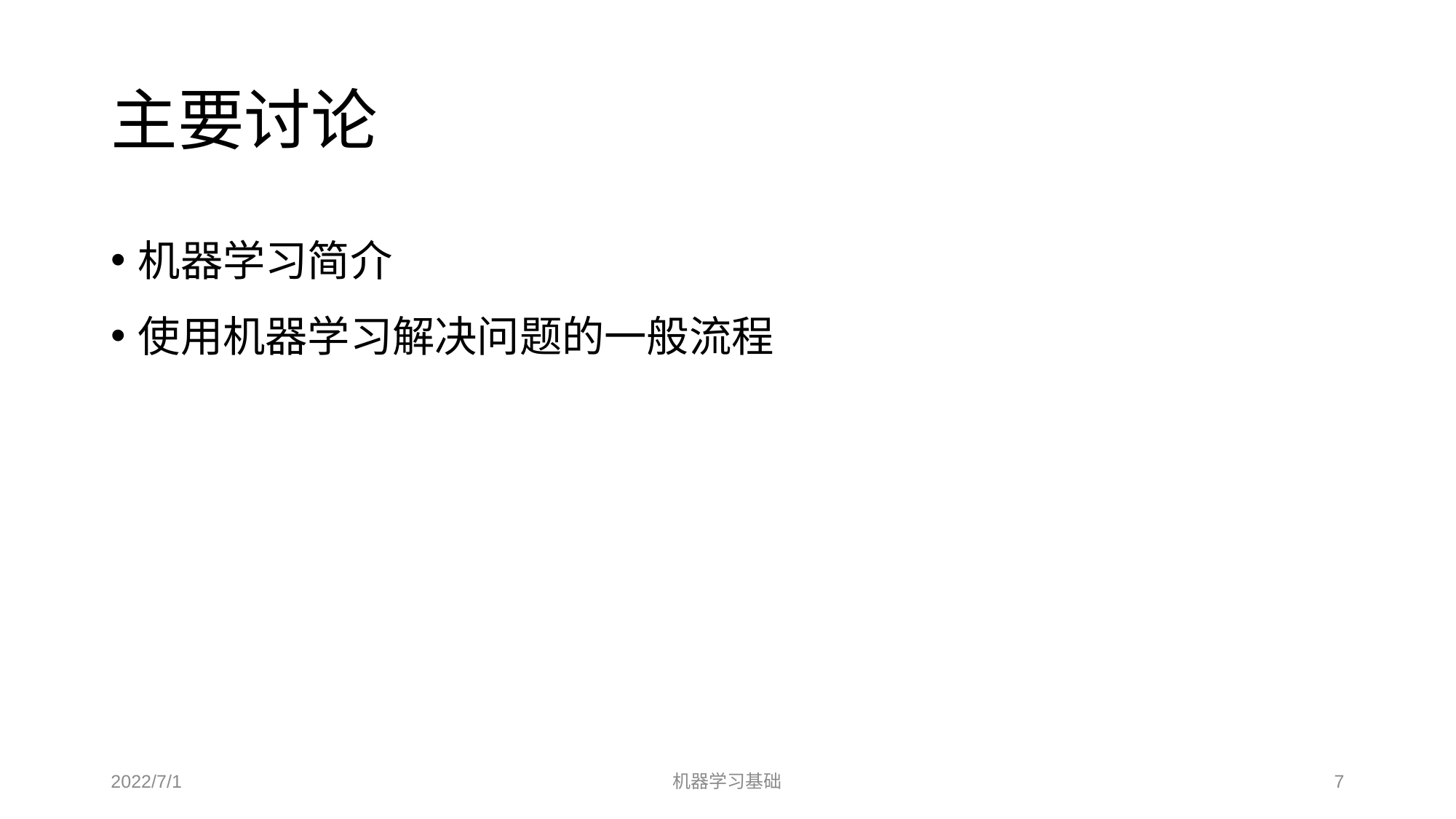

# 主要讨论
机器学习简介
使用机器学习解决问题的一般流程

2022/7/1
机器学习基础
7